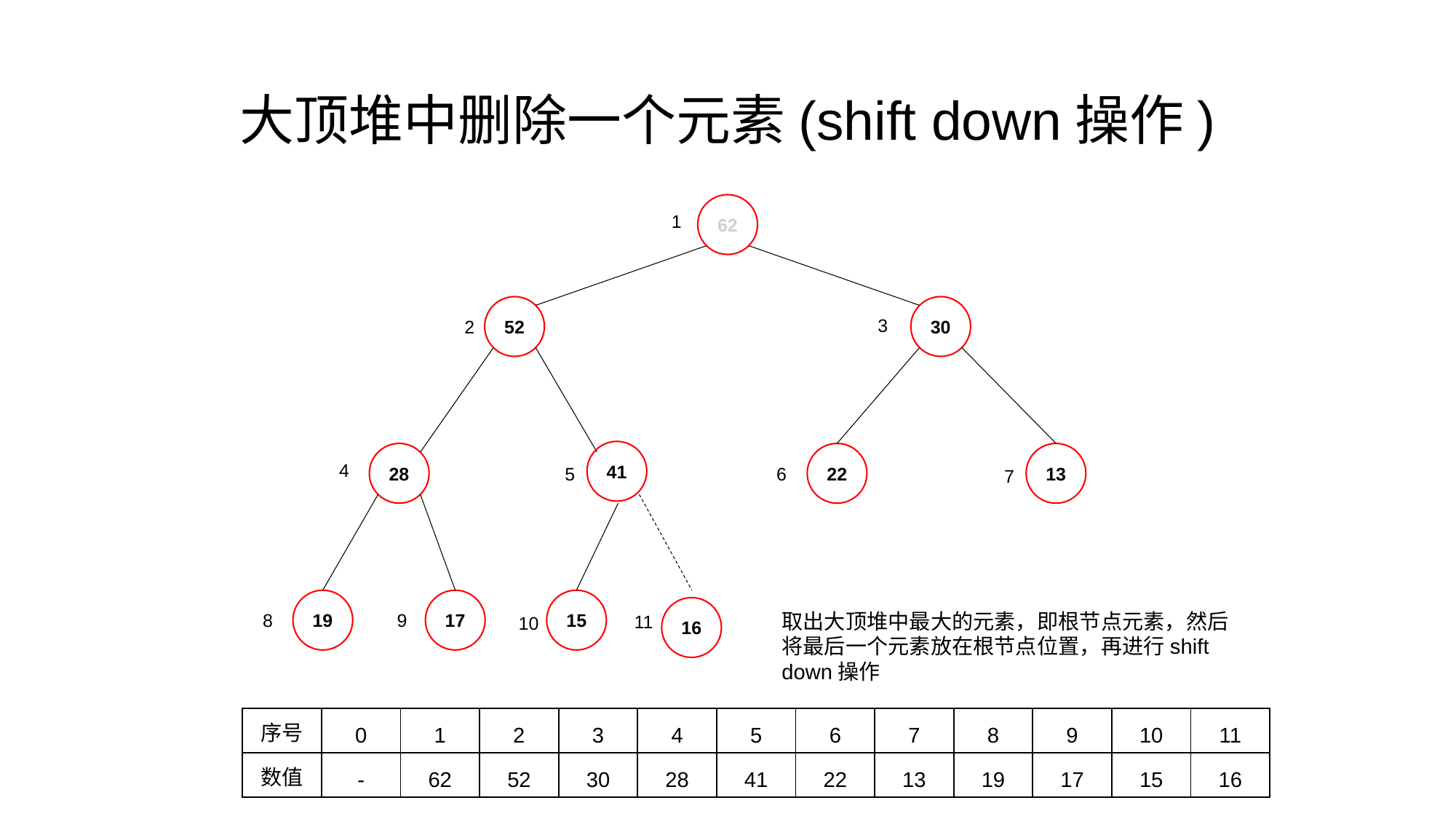

# 大顶堆中删除一个元素(shift down操作)
62
1
52
30
3
2
41
28
22
13
4
5
6
7
19
17
15
11
16
10
8
9
取出大顶堆中最大的元素，即根节点元素，然后将最后一个元素放在根节点位置，再进行shift down操作
| 序号 | 0 | 1 | 2 | 3 | 4 | 5 | 6 | 7 | 8 | 9 | 10 | 11 |
| --- | --- | --- | --- | --- | --- | --- | --- | --- | --- | --- | --- | --- |
| 数值 | - | 62 | 52 | 30 | 28 | 41 | 22 | 13 | 19 | 17 | 15 | 16 |